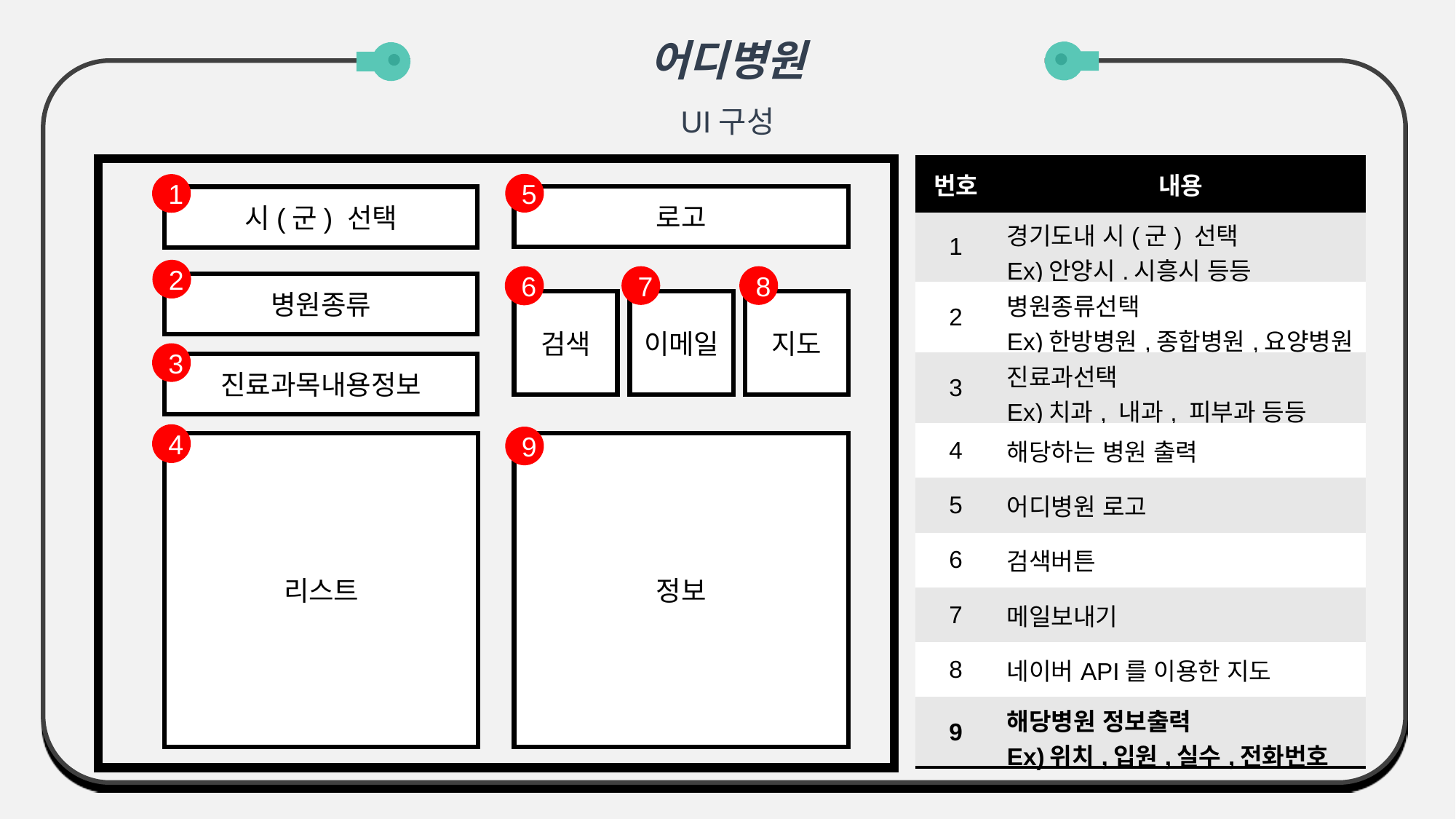

어디병원
UI구성

| 번호 | 내용 |
| --- | --- |
| 1 | 경기도내 시(군) 선택 Ex)안양시.시흥시 등등 |
| 2 | 병원종류선택 Ex)한방병원,종합병원,요양병원 |
| 3 | 진료과선택 Ex)치과, 내과, 피부과 등등 |
| 4 | 해당하는 병원 출력 |
| 5 | 어디병원 로고 |
| 6 | 검색버튼 |
| 7 | 메일보내기 |
| 8 | 네이버API를 이용한 지도 |
| 9 | 해당병원 정보출력 Ex)위치,입원,실수,전화번호 |

5
1
로고
시(군) 선택
2
6
7
8
병원종류
검색
이메일
지도
3
진료과목내용정보
4
9
리스트
정보